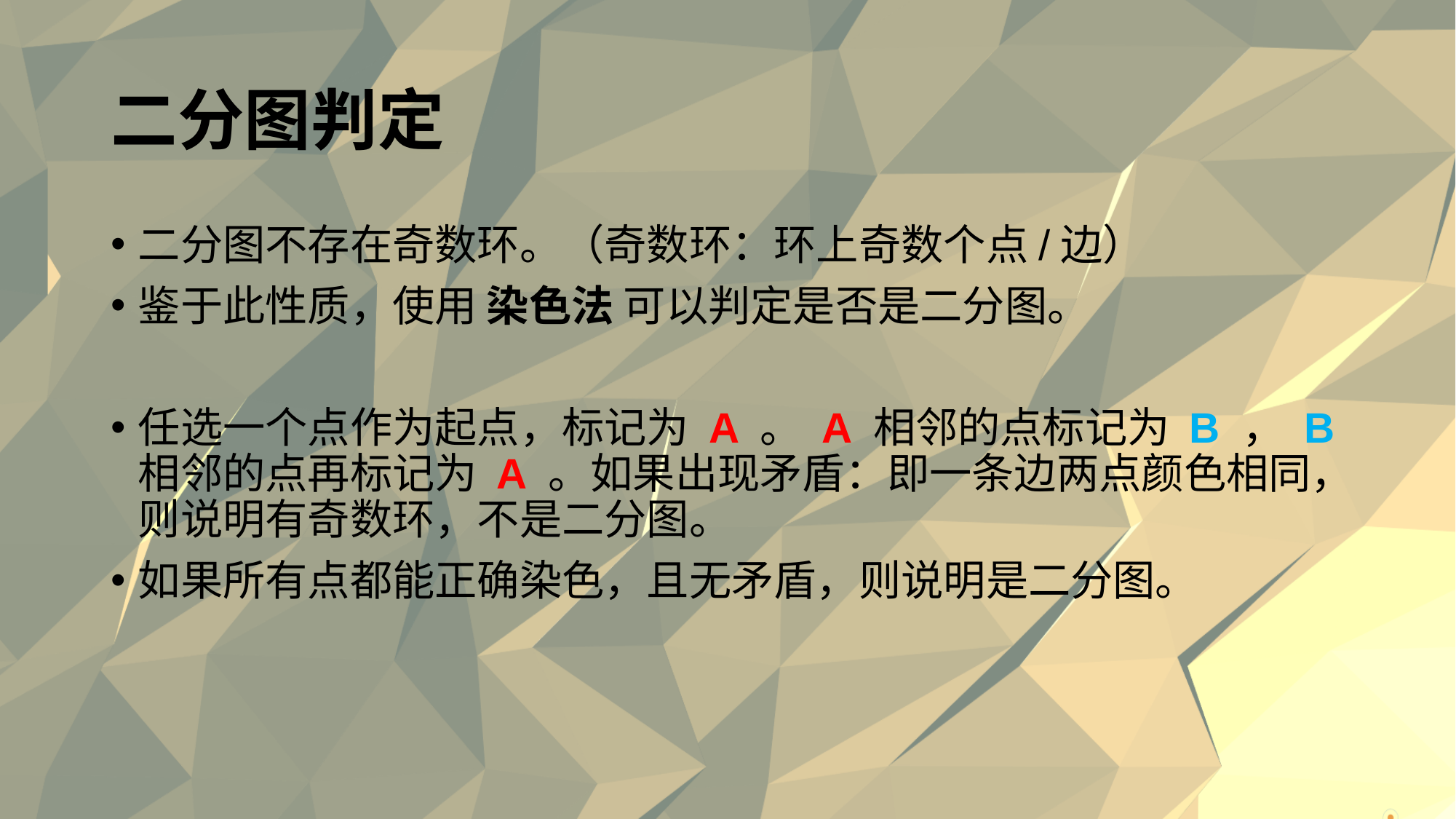

# 二分图判定
二分图不存在奇数环。（奇数环：环上奇数个点/边）
鉴于此性质，使用 染色法 可以判定是否是二分图。

任选一个点作为起点，标记为 A 。 A 相邻的点标记为 B ， B 相邻的点再标记为 A 。如果出现矛盾：即一条边两点颜色相同，则说明有奇数环，不是二分图。
如果所有点都能正确染色，且无矛盾，则说明是二分图。